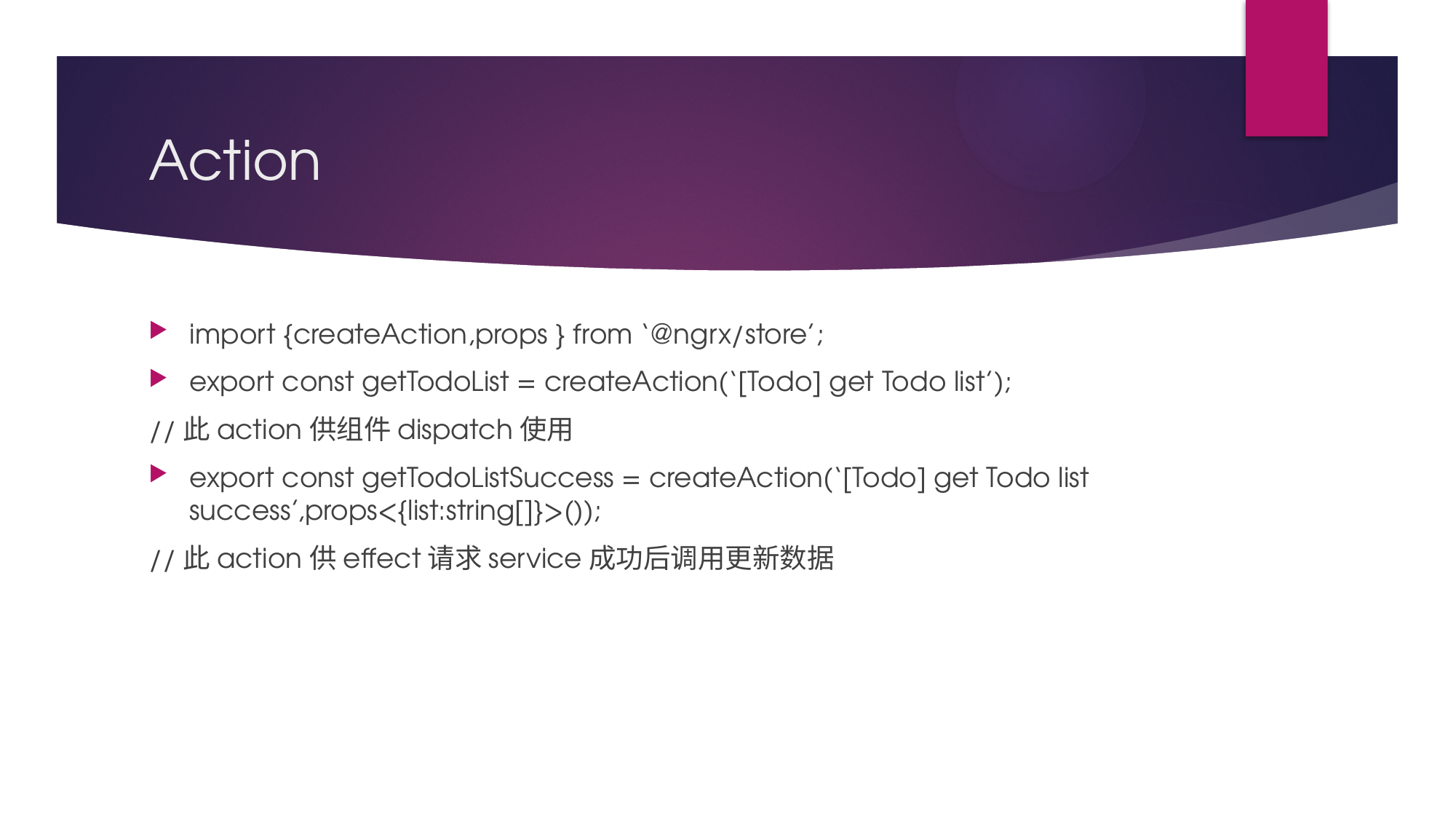

# Action
import {createAction,props } from ‘@ngrx/store’;
export const getTodoList = createAction(‘[Todo] get Todo list’);
//此action供组件dispatch使用
export const getTodoListSuccess = createAction(‘[Todo] get Todo list success’,props<{list:string[]}>());
//此action供effect请求service成功后调用更新数据